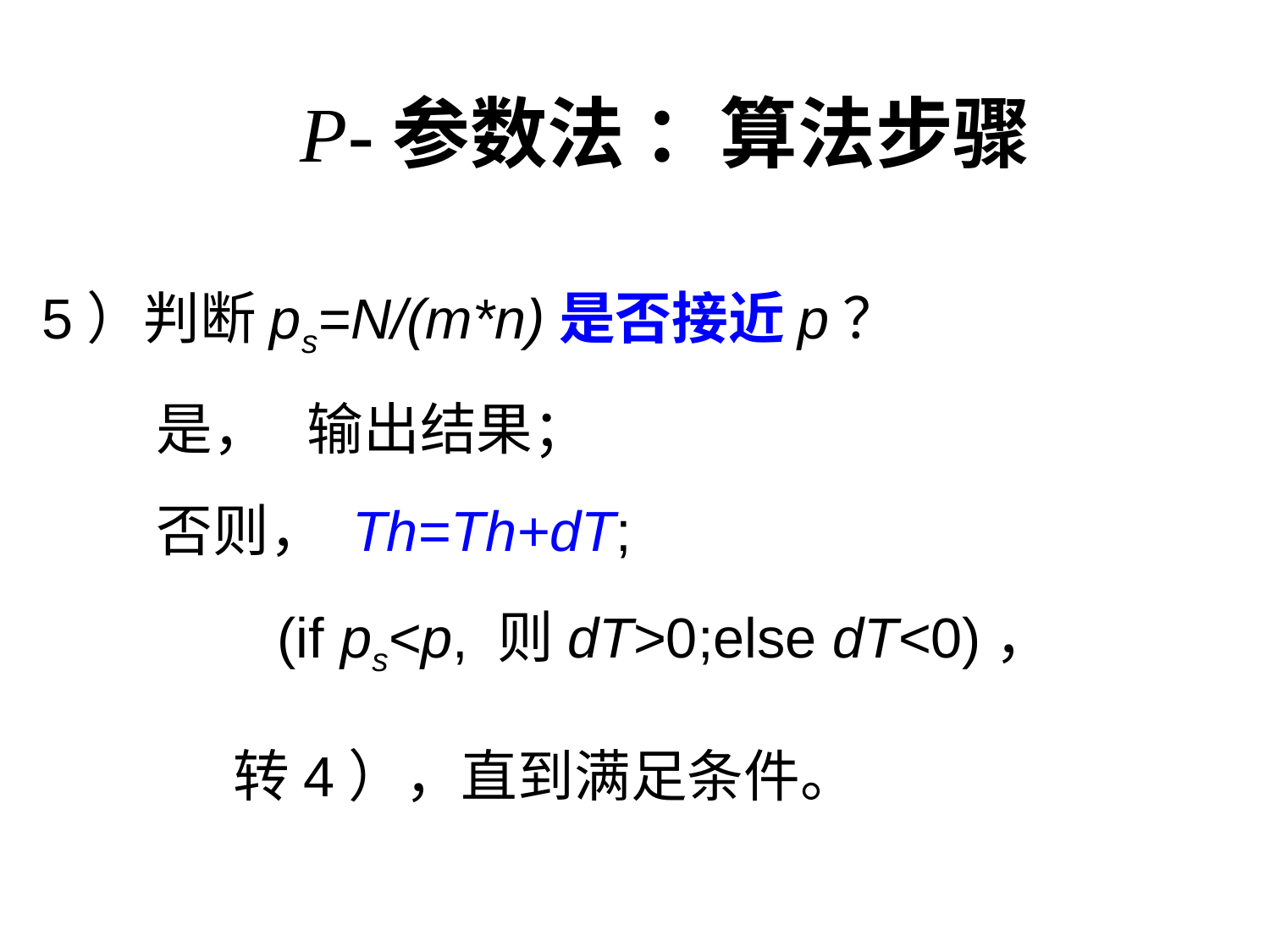

# P-参数法 ：算法步骤
5）判断ps=N/(m*n)是否接近p？
    是，   输出结果；
    否则， Th=Th+dT;
           (if ps<p, 则dT>0;else dT<0)，
              转4），直到满足条件。